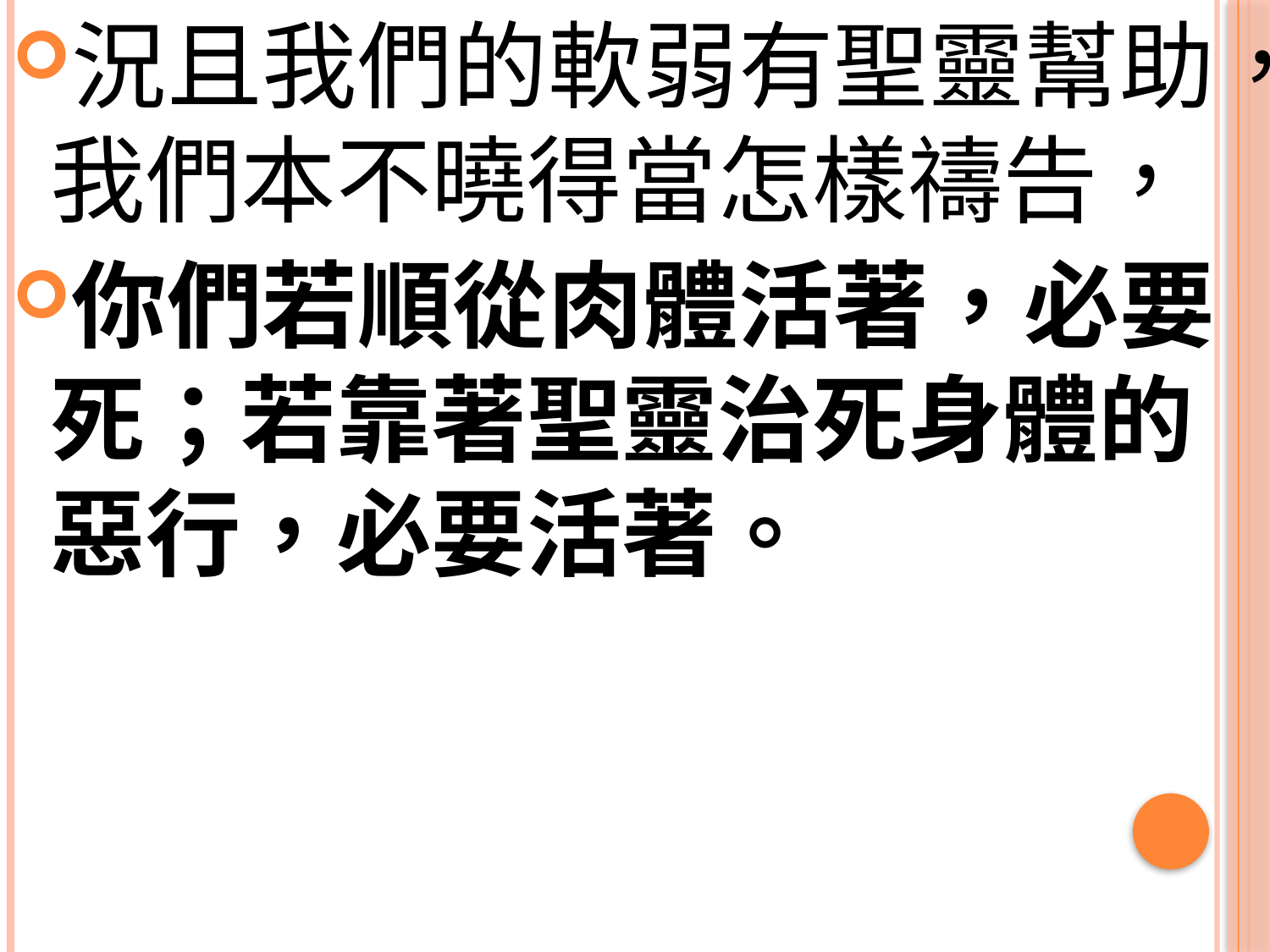

況且我們的軟弱有聖靈幫助，我們本不曉得當怎樣禱告，
你們若順從肉體活著，必要死；若靠著聖靈治死身體的惡行，必要活著。